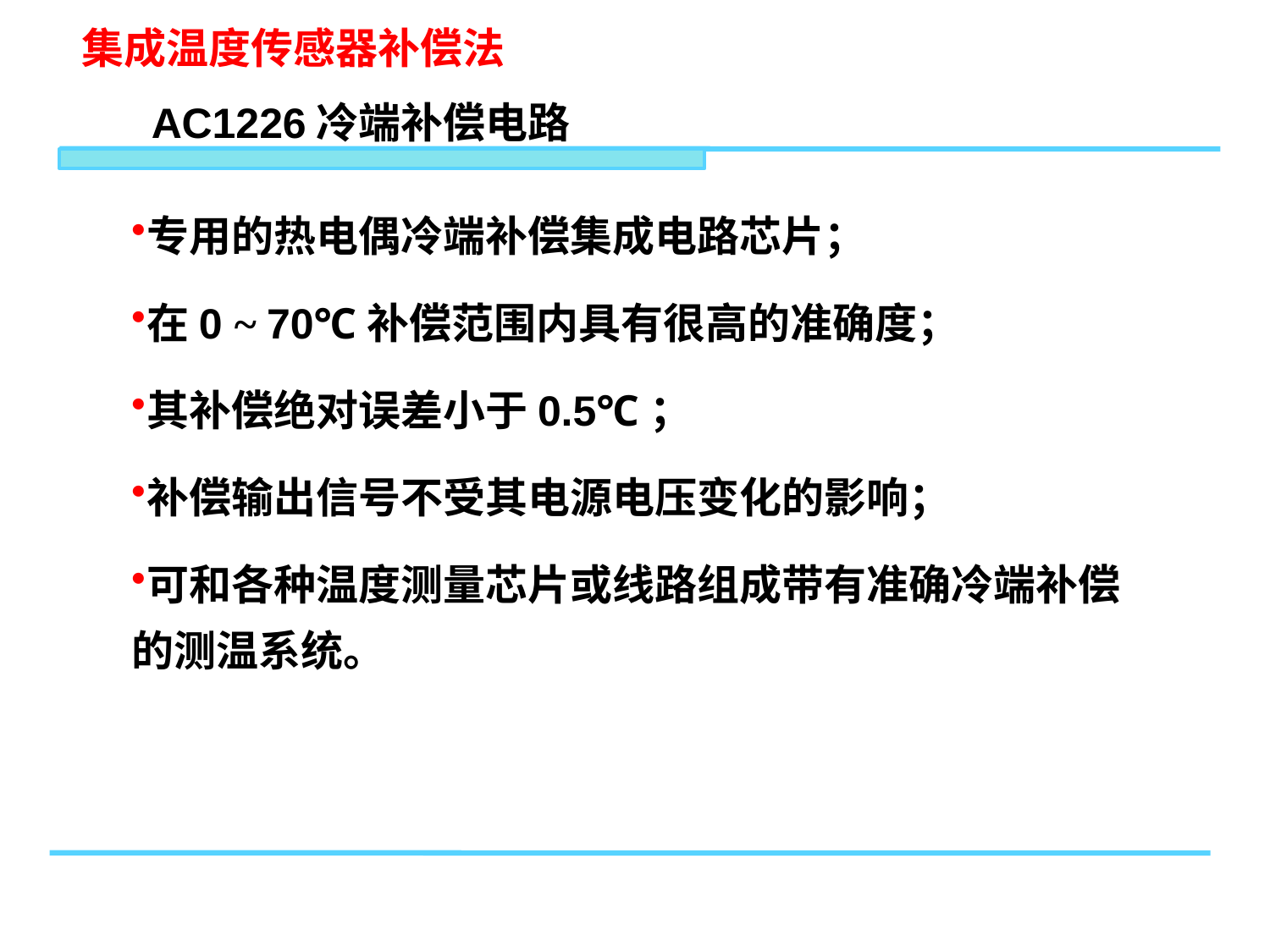

集成温度传感器补偿法
AC1226冷端补偿电路
专用的热电偶冷端补偿集成电路芯片；
在0 ~ 70℃补偿范围内具有很高的准确度；
其补偿绝对误差小于0.5℃；
补偿输出信号不受其电源电压变化的影响；
可和各种温度测量芯片或线路组成带有准确冷端补偿的测温系统。